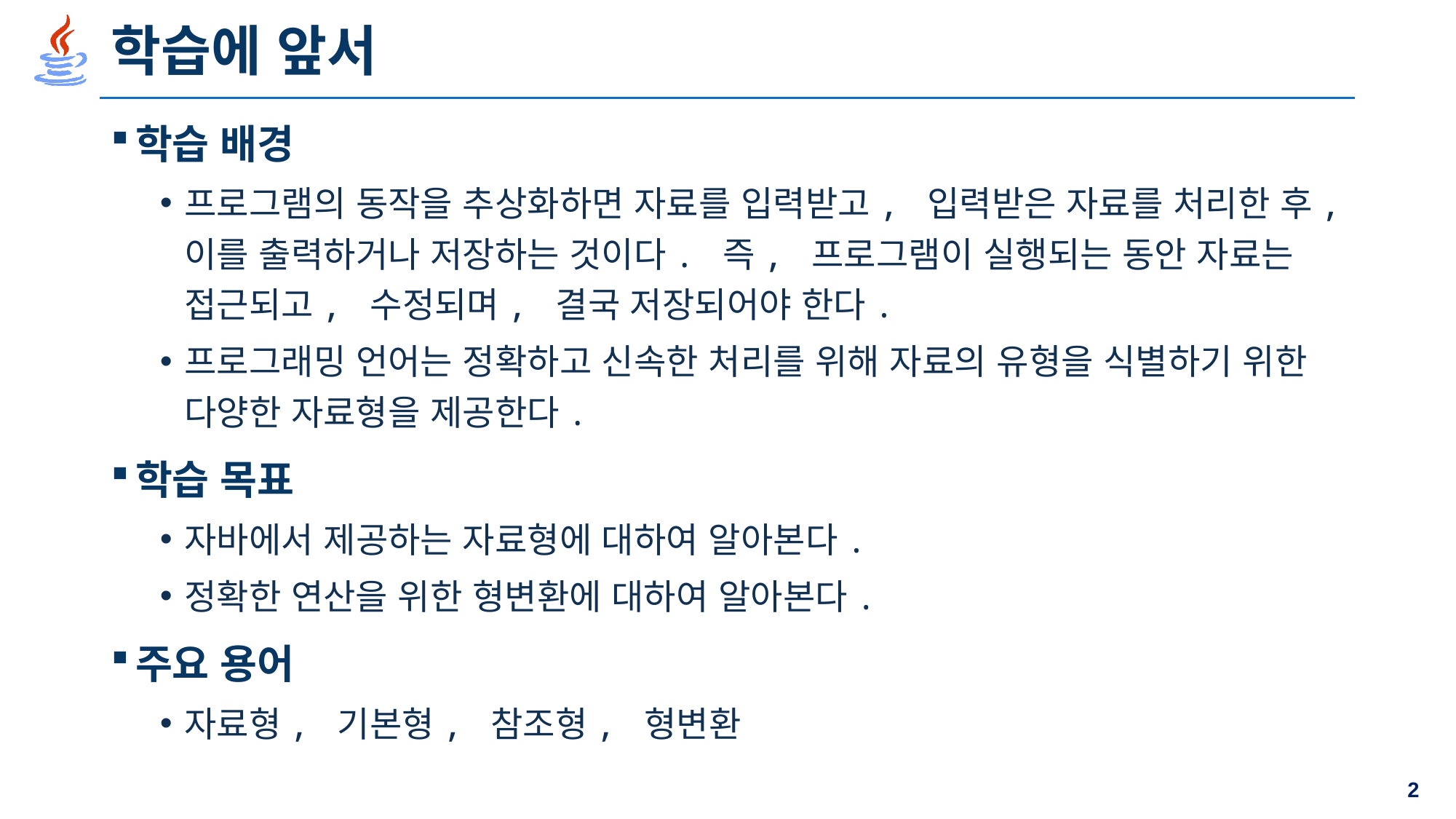

# 학습에 앞서
학습 배경
프로그램의 동작을 추상화하면 자료를 입력받고, 입력받은 자료를 처리한 후, 이를 출력하거나 저장하는 것이다. 즉, 프로그램이 실행되는 동안 자료는 접근되고, 수정되며, 결국 저장되어야 한다.
프로그래밍 언어는 정확하고 신속한 처리를 위해 자료의 유형을 식별하기 위한 다양한 자료형을 제공한다.
학습 목표
자바에서 제공하는 자료형에 대하여 알아본다.
정확한 연산을 위한 형변환에 대하여 알아본다.
주요 용어
자료형, 기본형, 참조형, 형변환
2